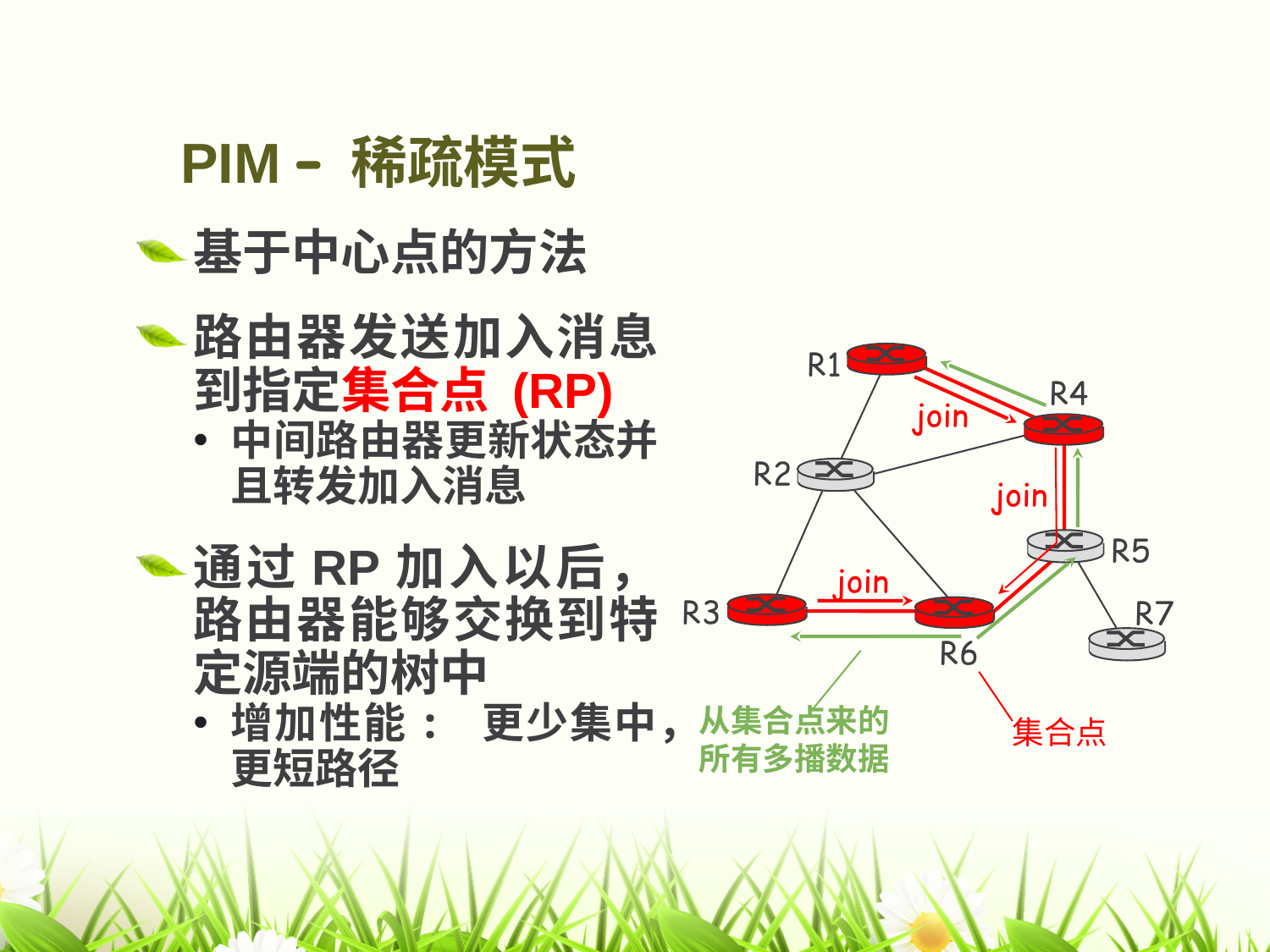

# PIM – 稀疏模式
基于中心点的方法
路由器发送加入消息到指定集合点 (RP)
中间路由器更新状态并且转发加入消息
通过RP加入以后，路由器能够交换到特定源端的树中
增加性能: 更少集中，更短路径

R1

R4

join

R2

join

R5

join

R3
R7

R6

从集合点来的
所有多播数据
集合点